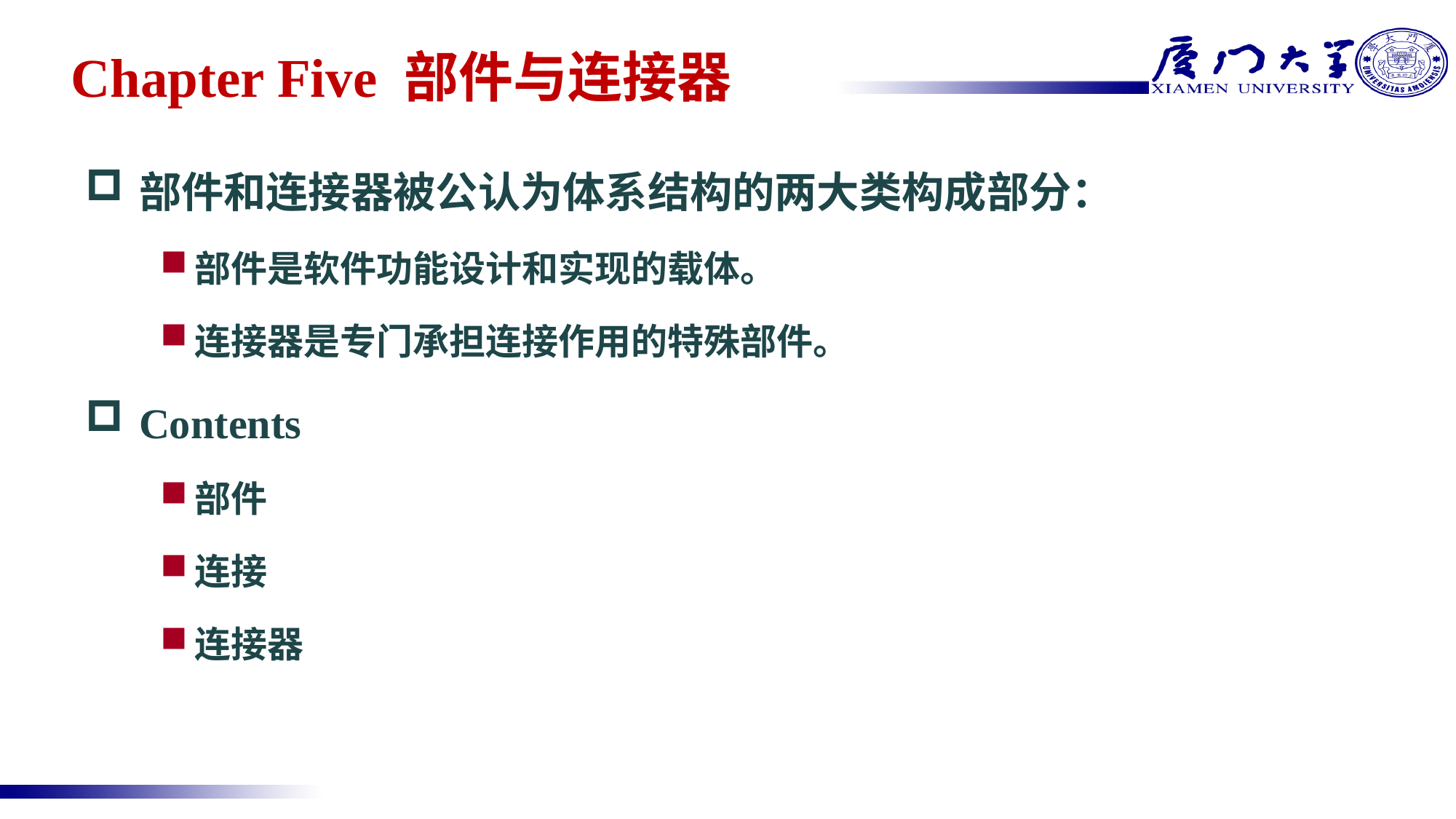

Chapter Five 部件与连接器
部件和连接器被公认为体系结构的两大类构成部分：
部件是软件功能设计和实现的载体。
连接器是专门承担连接作用的特殊部件。
Contents
部件
连接
连接器